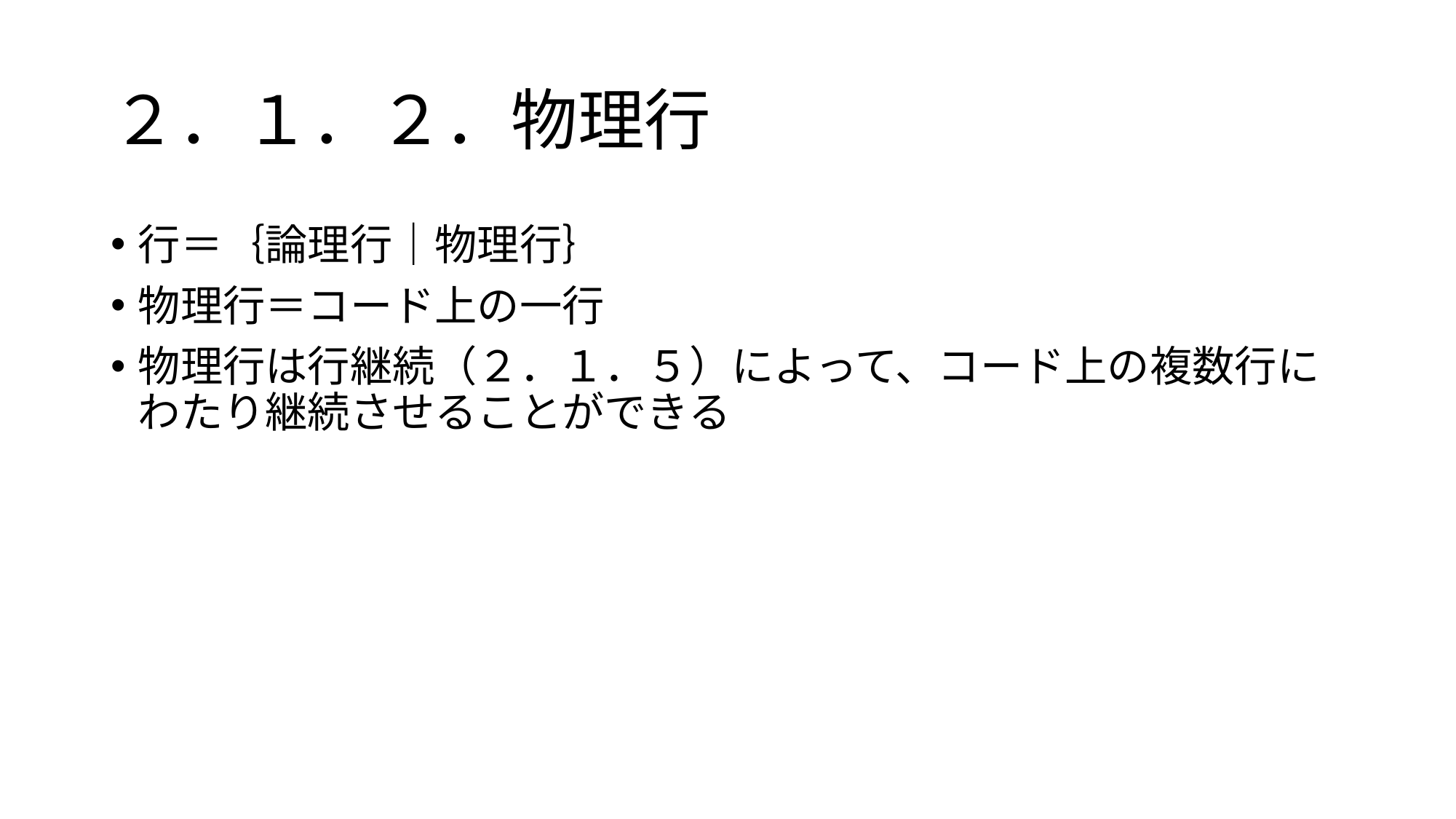

# ２．１．２．物理行
行＝｛論理行｜物理行｝
物理行＝コード上の一行
物理行は行継続（２．１．５）によって、コード上の複数行にわたり継続させることができる